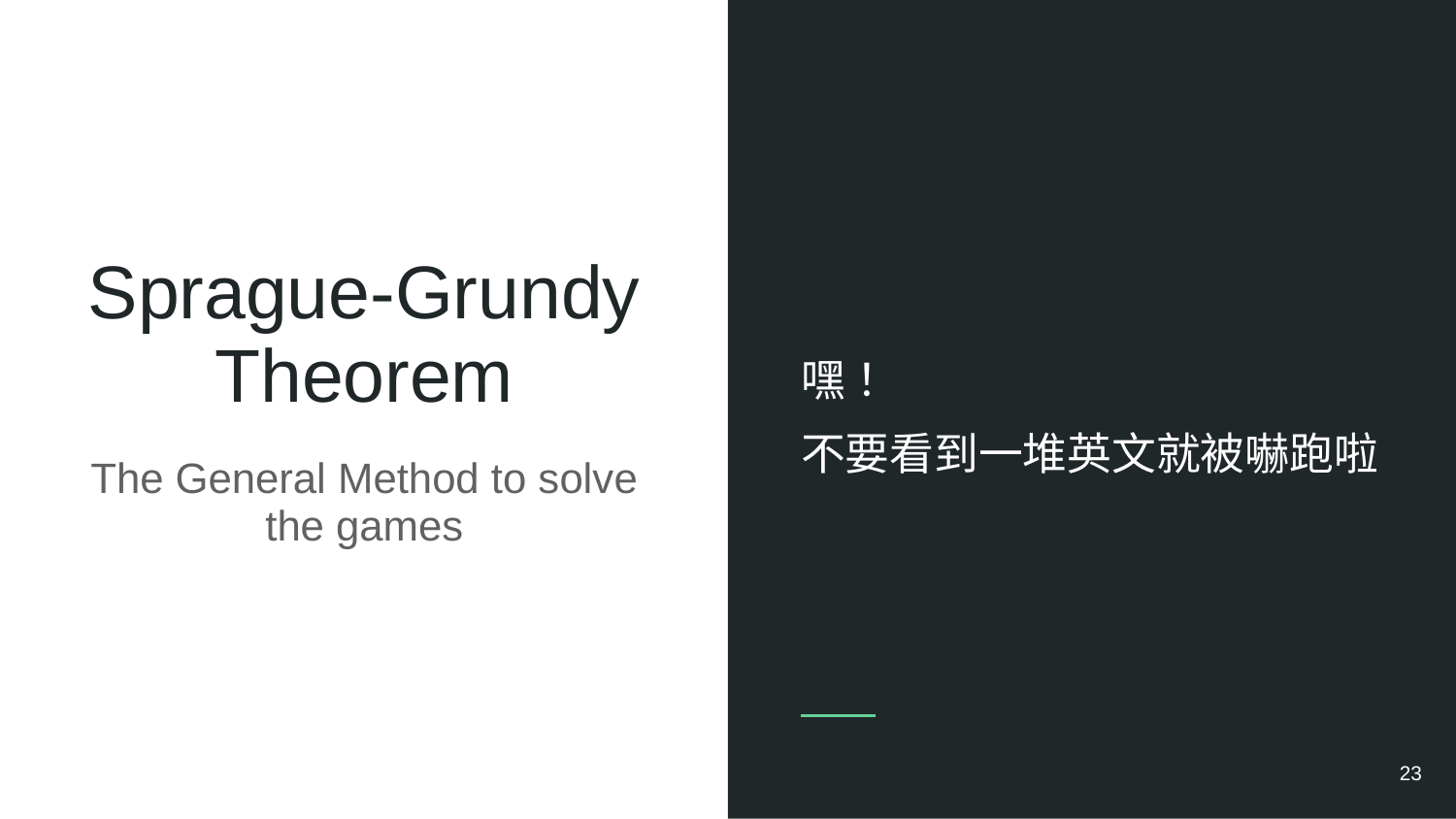

嘿！
不要看到一堆英文就被嚇跑啦
# Sprague-Grundy Theorem
The General Method to solve the games
23